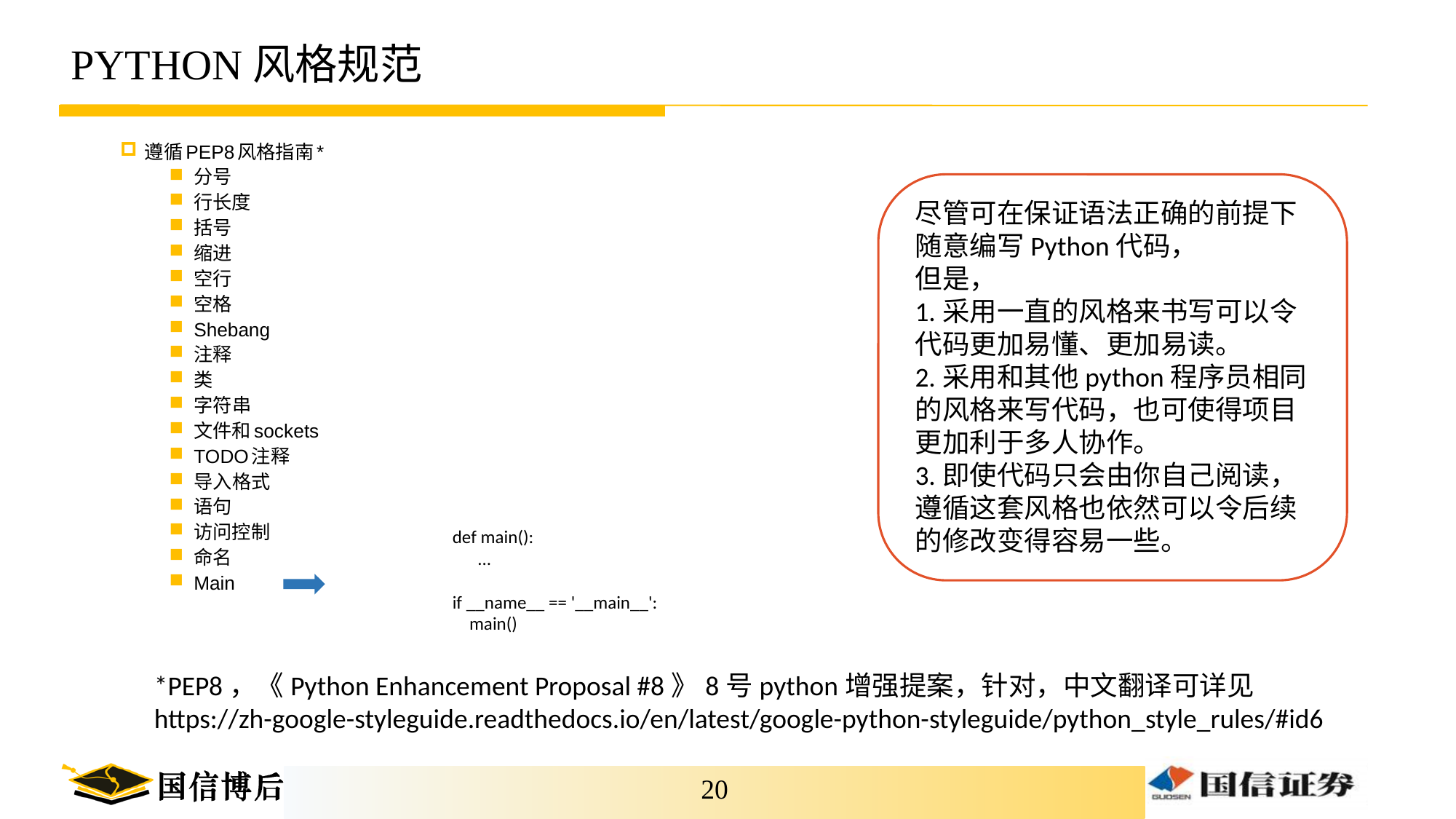

# PYTHON风格规范
遵循PEP8风格指南*
分号
行长度
括号
缩进
空行
空格
Shebang
注释
类
字符串
文件和sockets
TODO注释
导入格式
语句
访问控制
命名
Main

尽管可在保证语法正确的前提下随意编写Python代码，
但是，
1.采用一直的风格来书写可以令代码更加易懂、更加易读。
2.采用和其他python程序员相同的风格来写代码，也可使得项目更加利于多人协作。
3.即使代码只会由你自己阅读，遵循这套风格也依然可以令后续的修改变得容易一些。
def main():
      ...

if __name__ == '__main__':
    main()

*PEP8，《Python Enhancement Proposal #8》8号python增强提案，针对，中文翻译可详见
https://zh-google-styleguide.readthedocs.io/en/latest/google-python-styleguide/python_style_rules/#id6
20